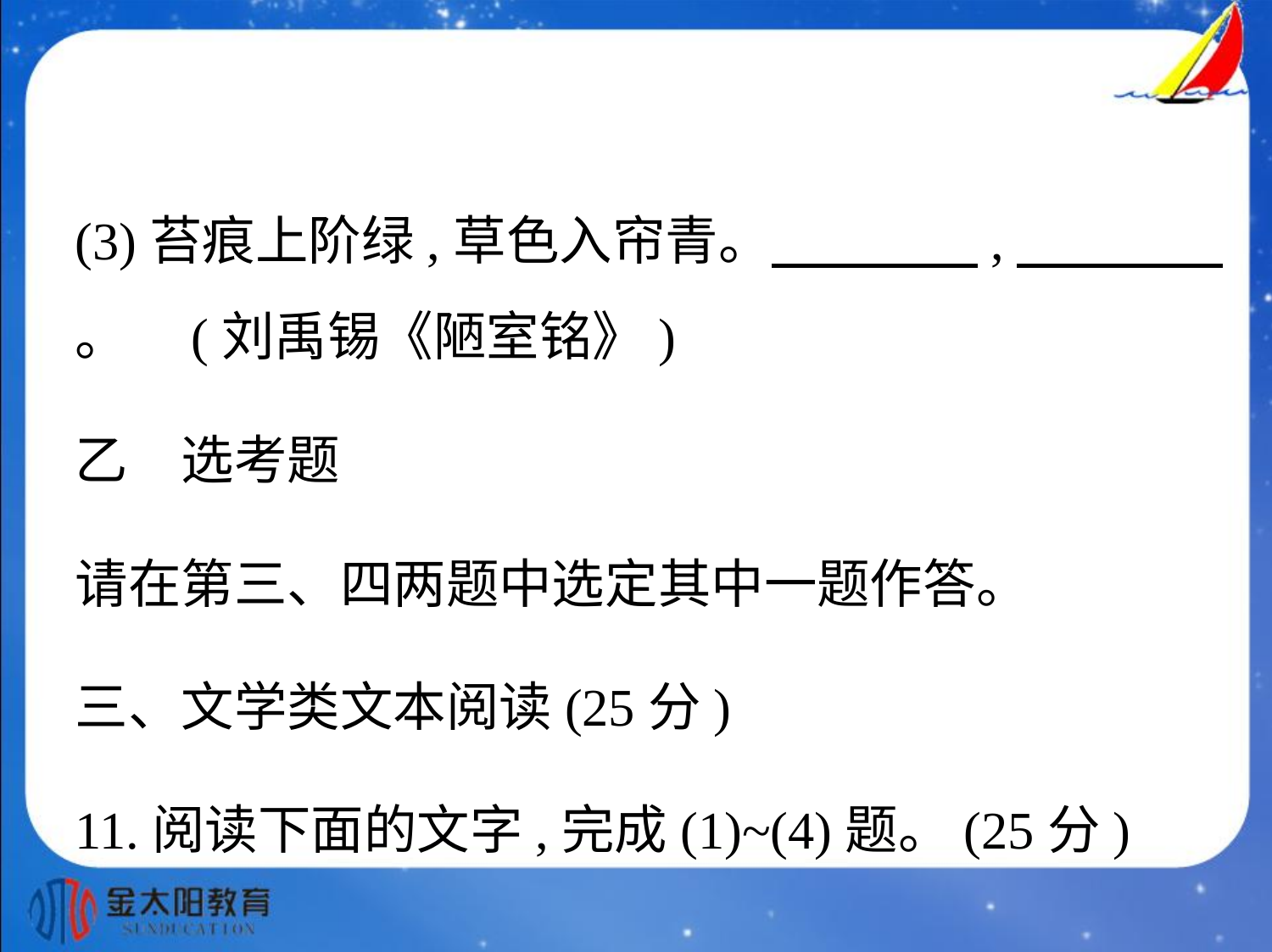

(3)苔痕上阶绿,草色入帘青。　　　    ,　　　    
。 (刘禹锡《陋室铭》)
乙　选考题
请在第三、四两题中选定其中一题作答。
三、文学类文本阅读(25分)
11.阅读下面的文字,完成(1)~(4)题。(25分)